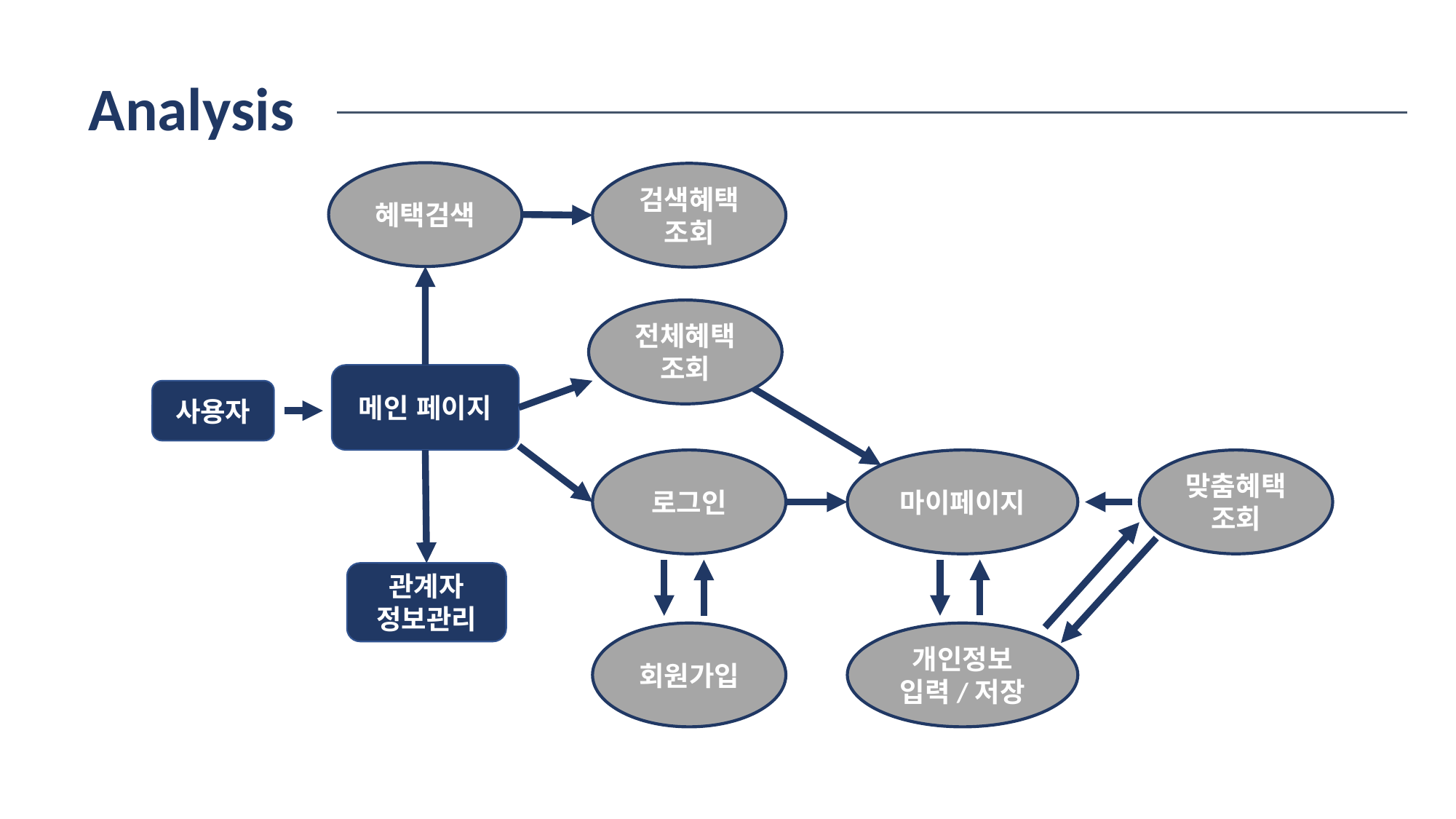

# Analysis
혜택검색
검색혜택 조회
전체혜택조회
메인 페이지
사용자
맞춤혜택조회
로그인
마이페이지
관계자
정보관리
개인정보 입력/저장
회원가입